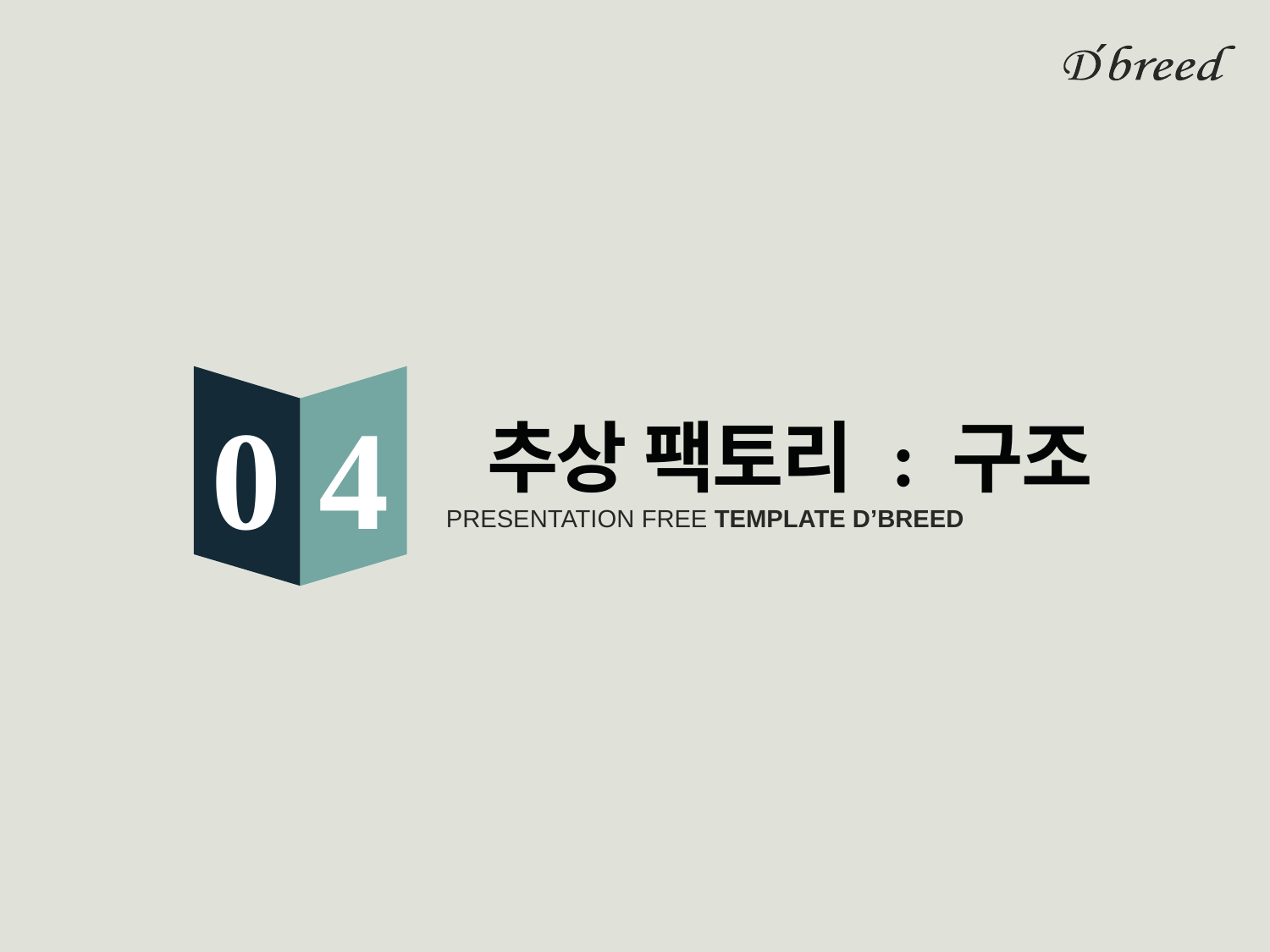

0
4
추상 팩토리 : 구조
PRESENTATION FREE TEMPLATE D’BREED